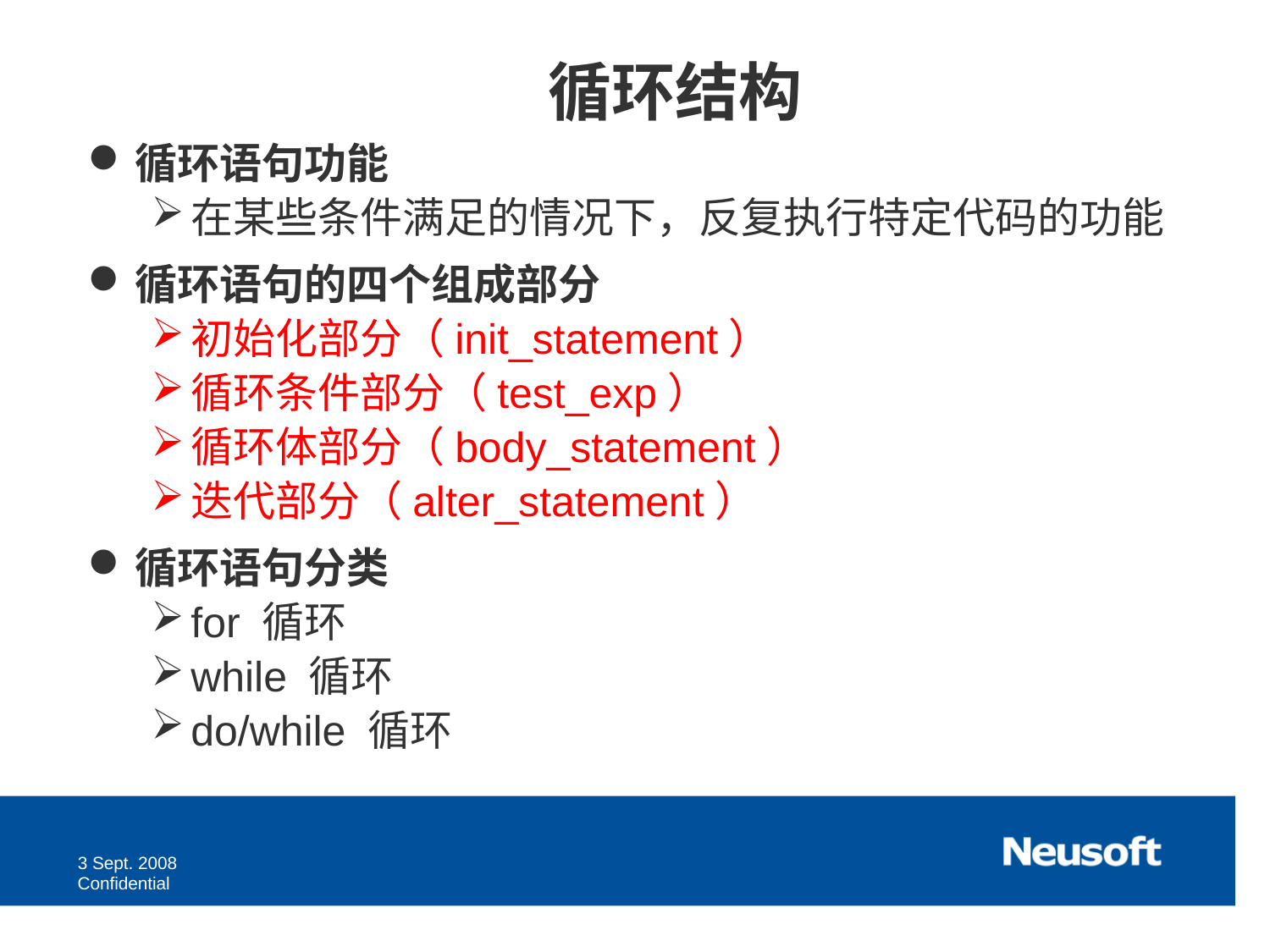

循环结构
循环语句功能
在某些条件满足的情况下，反复执行特定代码的功能
循环语句的四个组成部分
初始化部分（init_statement）
循环条件部分（test_exp）
循环体部分（body_statement）
迭代部分（alter_statement）
循环语句分类
for 循环
while 循环
do/while 循环